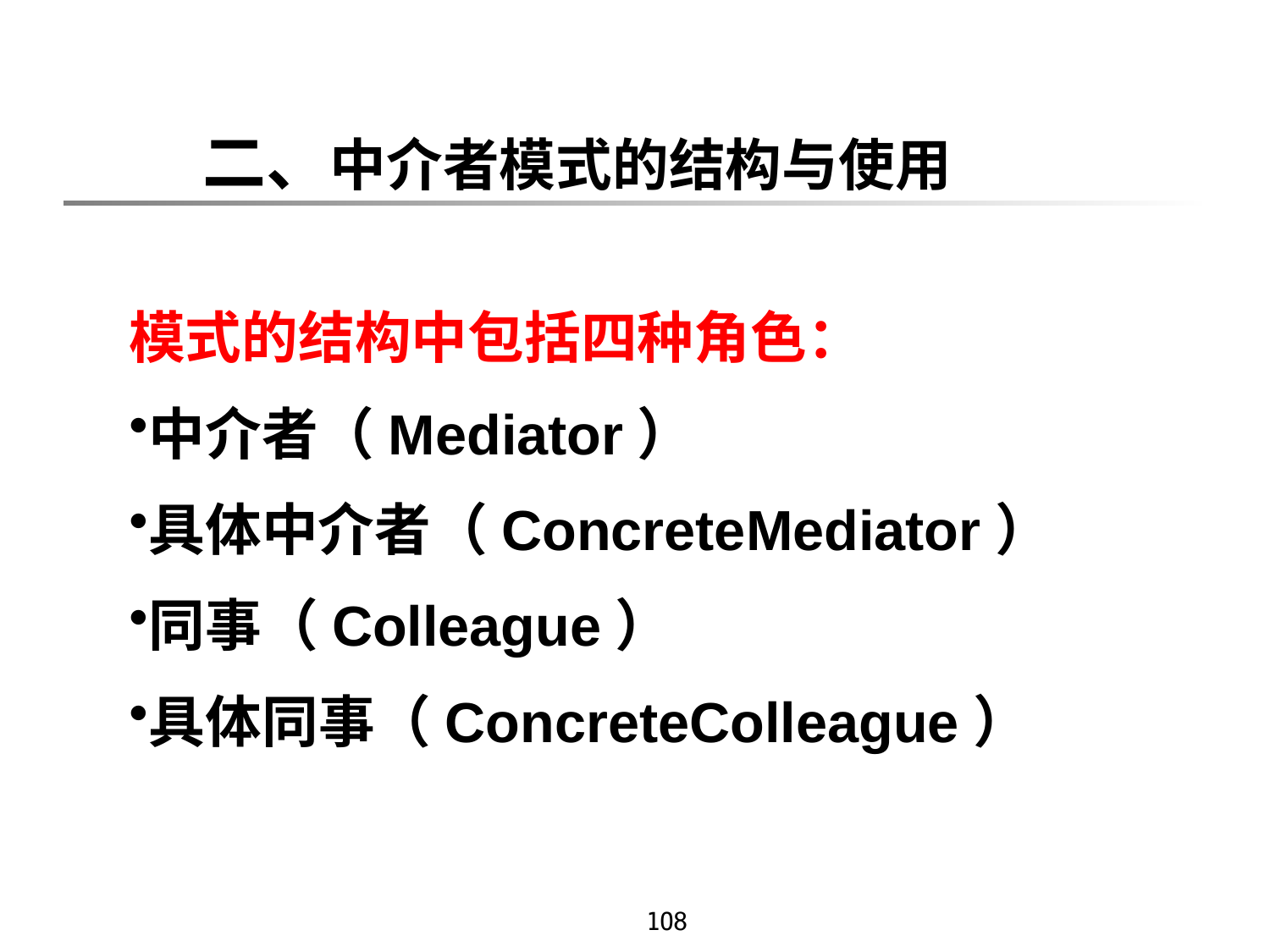

二、中介者模式的结构与使用

模式的结构中包括四种角色：
中介者（Mediator）
具体中介者（ConcreteMediator）
同事（Colleague）
具体同事（ConcreteColleague）

108